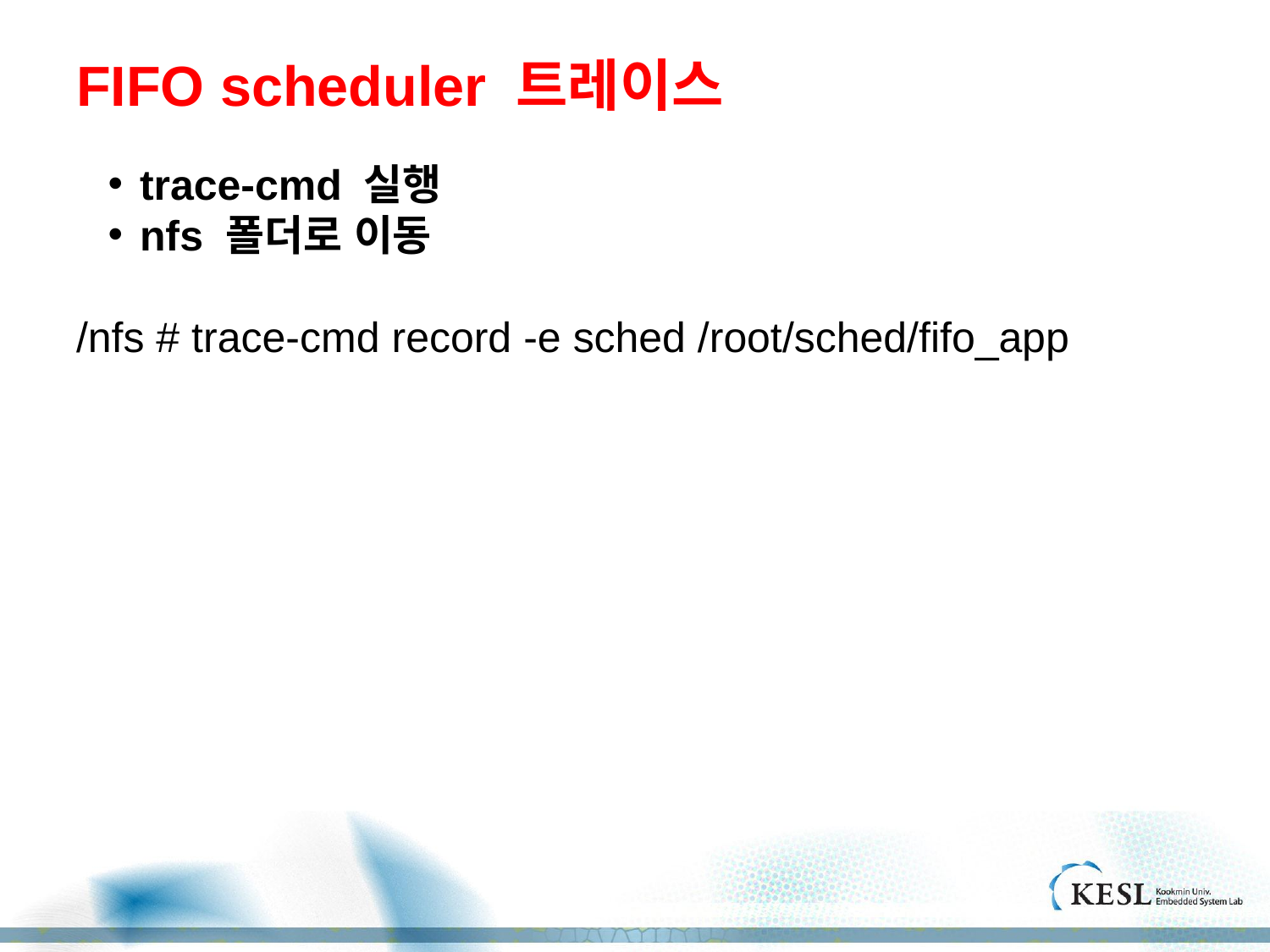

# FIFO scheduler 트레이스
trace-cmd 실행
nfs 폴더로 이동

/nfs # trace-cmd record -e sched /root/sched/fifo_app